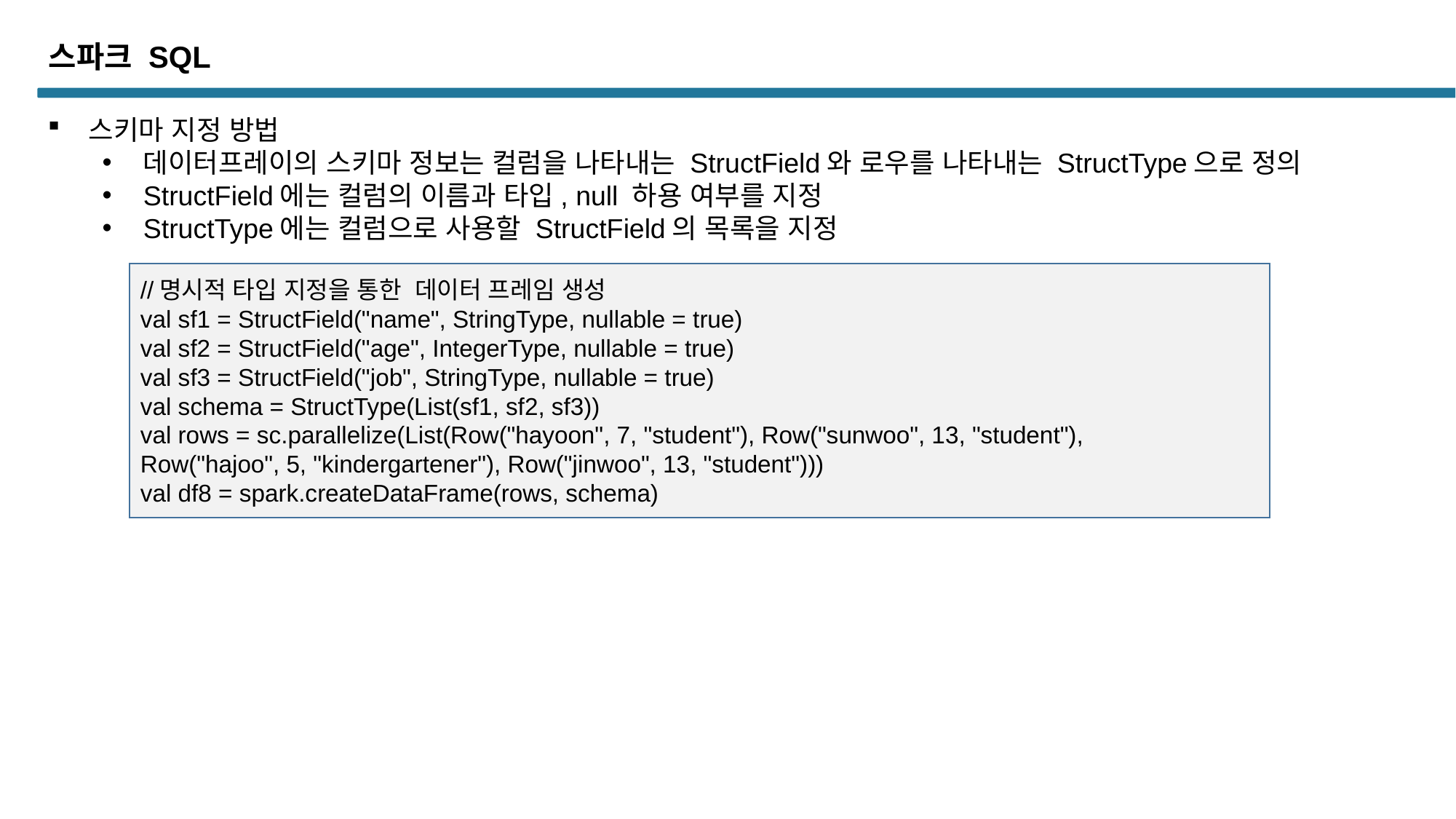

스파크 SQL
스키마 지정 방법
데이터프레이의 스키마 정보는 컬럼을 나타내는 StructField와 로우를 나타내는 StructType으로 정의
StructField에는 컬럼의 이름과 타입, null 하용 여부를 지정
StructType에는 컬럼으로 사용할 StructField의 목록을 지정
//명시적 타입 지정을 통한  데이터 프레임 생성
val sf1 = StructField("name", StringType, nullable = true)
val sf2 = StructField("age", IntegerType, nullable = true)
val sf3 = StructField("job", StringType, nullable = true)
val schema = StructType(List(sf1, sf2, sf3))
val rows = sc.parallelize(List(Row("hayoon", 7, "student"), Row("sunwoo", 13, "student"),      Row("hajoo", 5, "kindergartener"), Row("jinwoo", 13, "student")))
val df8 = spark.createDataFrame(rows, schema)